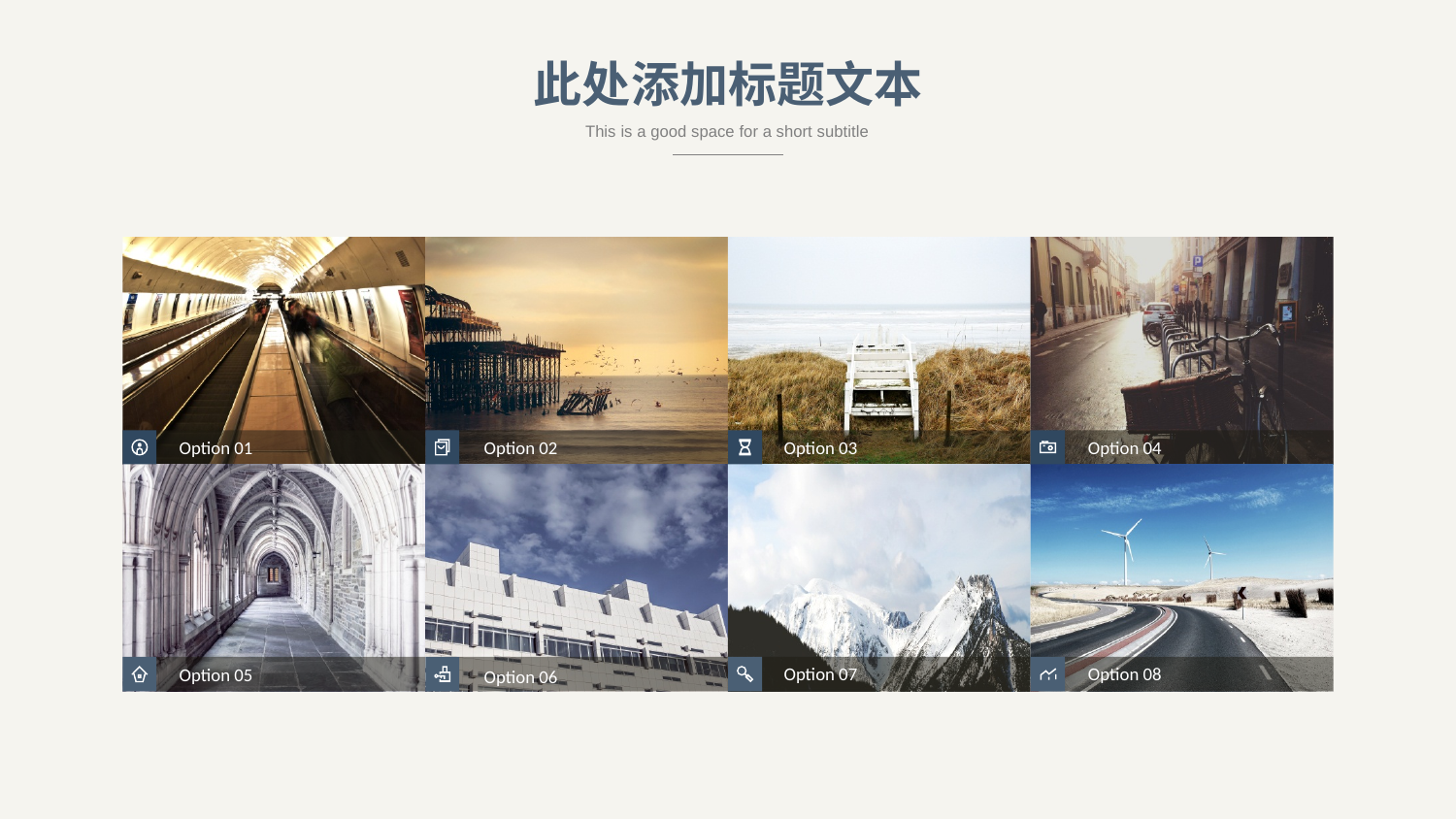

此处添加标题文本
This is a good space for a short subtitle

Option 01
Option 02
Option 03
Option 04

Option 08
Option 07
Option 05

Option 06